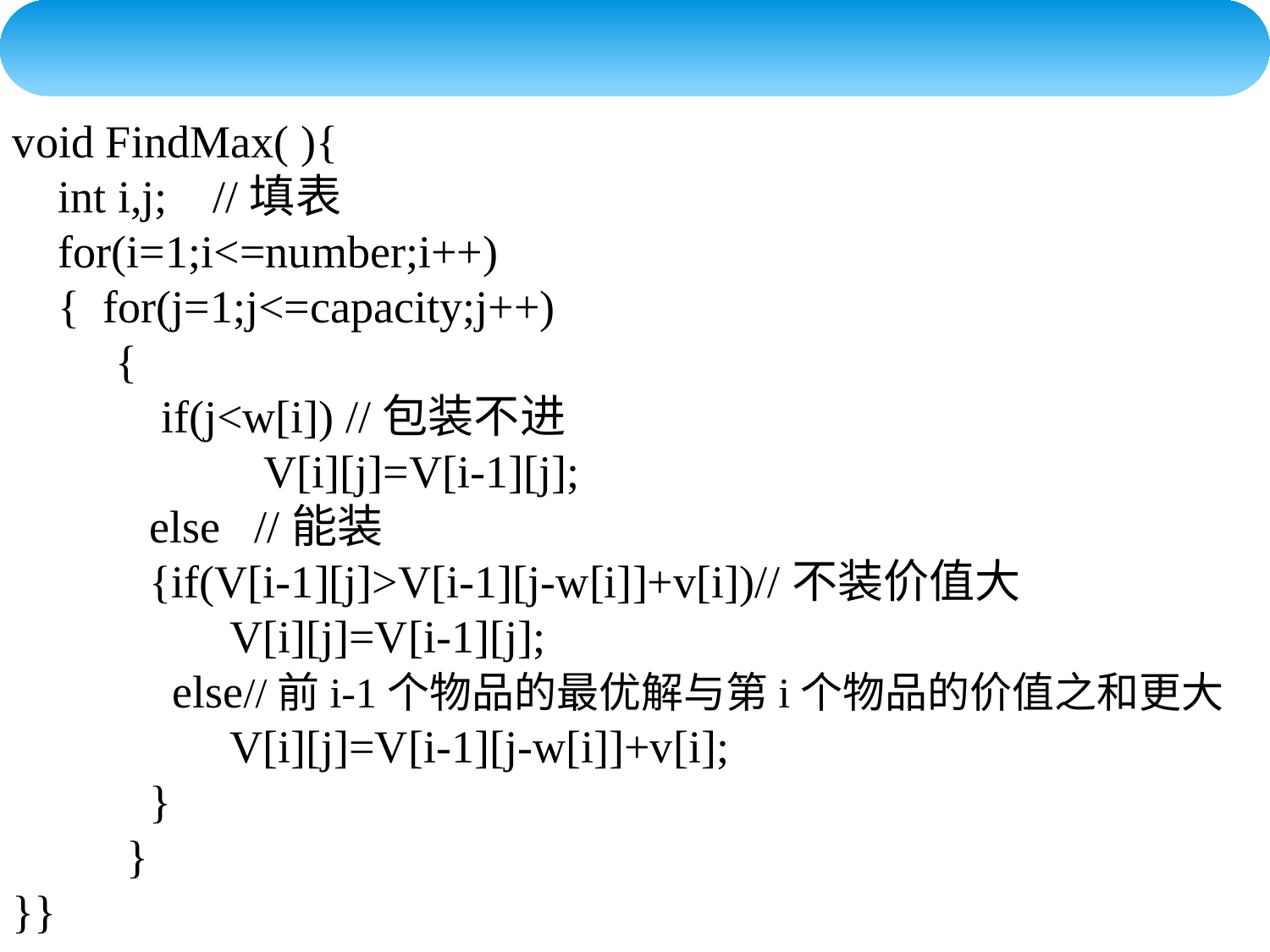

void FindMax( ){
    int i,j;    //填表
    for(i=1;i<=number;i++)
    {  for(j=1;j<=capacity;j++)
         {
             if(j<w[i]) //包装不进
                      V[i][j]=V[i-1][j];
            else   //能装
            {if(V[i-1][j]>V[i-1][j-w[i]]+v[i])//不装价值大
                   V[i][j]=V[i-1][j];
              else//前i-1个物品的最优解与第i个物品的价值之和更大
                   V[i][j]=V[i-1][j-w[i]]+v[i];
            }
          }
}}